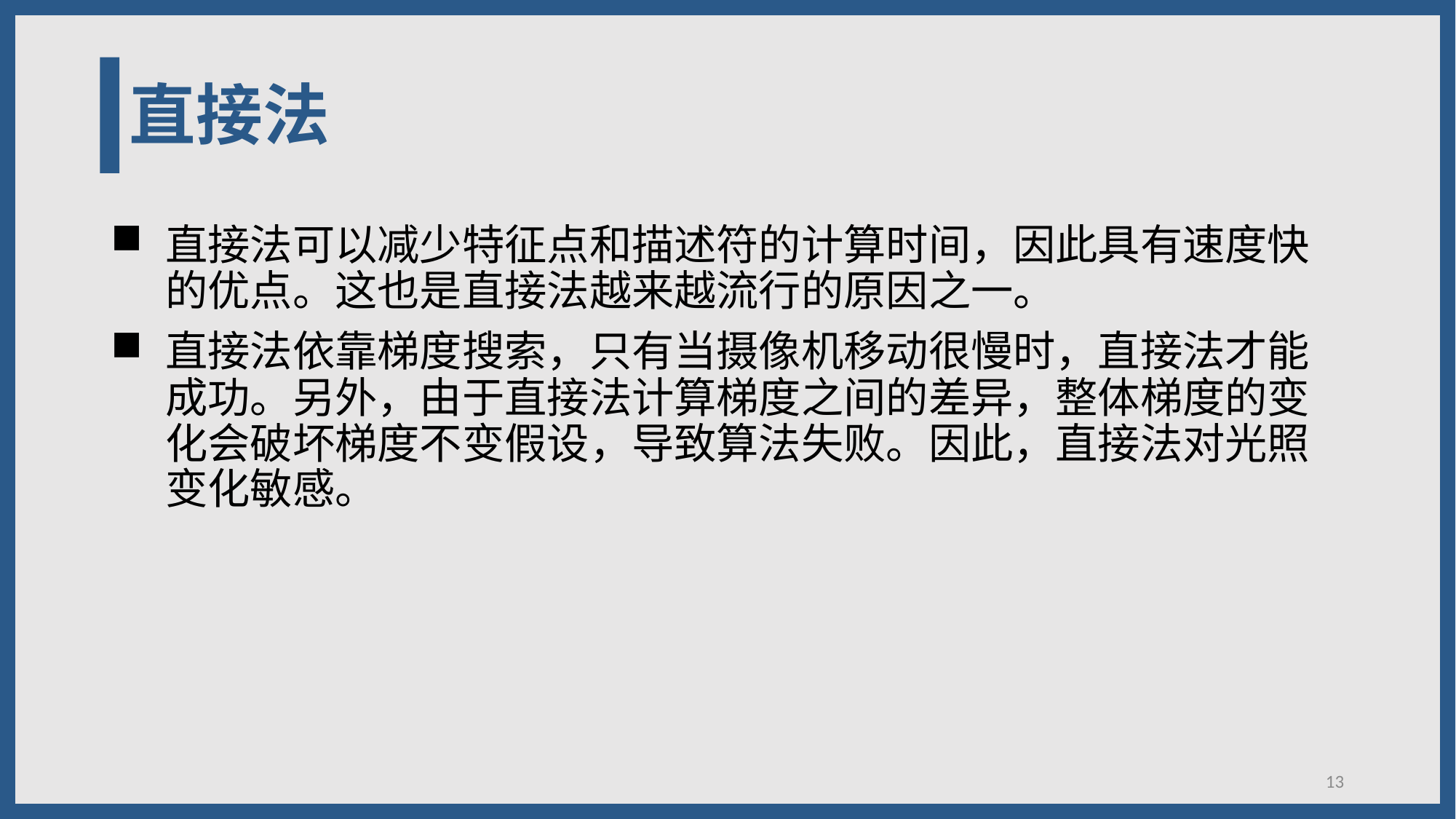

# 直接法
直接法可以减少特征点和描述符的计算时间，因此具有速度快的优点。这也是直接法越来越流行的原因之一。
直接法依靠梯度搜索，只有当摄像机移动很慢时，直接法才能成功。另外，由于直接法计算梯度之间的差异，整体梯度的变化会破坏梯度不变假设，导致算法失败。因此，直接法对光照变化敏感。
13